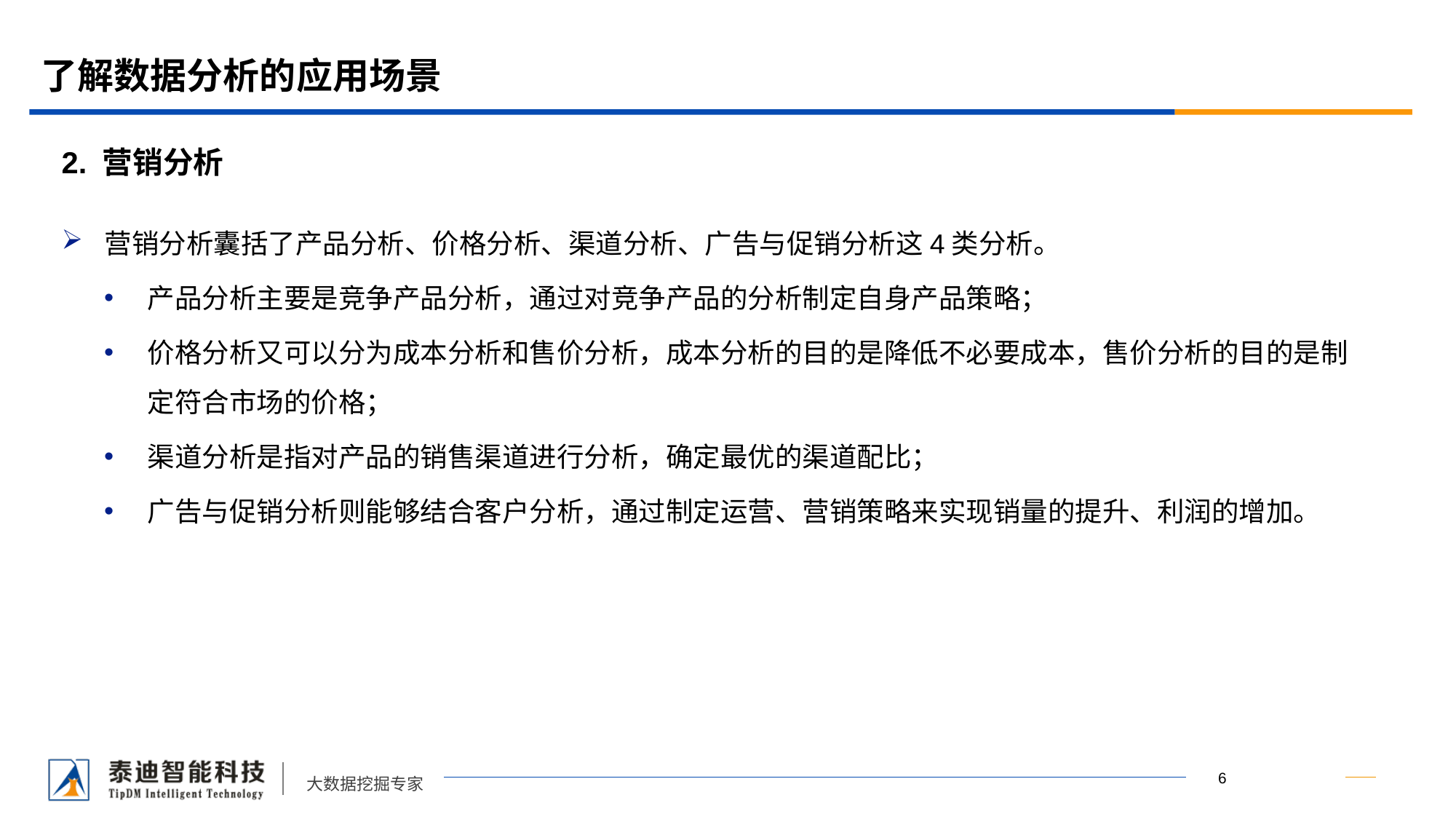

# 了解数据分析的应用场景
2. 营销分析
营销分析囊括了产品分析、价格分析、渠道分析、广告与促销分析这4类分析。
产品分析主要是竞争产品分析，通过对竞争产品的分析制定自身产品策略；
价格分析又可以分为成本分析和售价分析，成本分析的目的是降低不必要成本，售价分析的目的是制定符合市场的价格；
渠道分析是指对产品的销售渠道进行分析，确定最优的渠道配比；
广告与促销分析则能够结合客户分析，通过制定运营、营销策略来实现销量的提升、利润的增加。